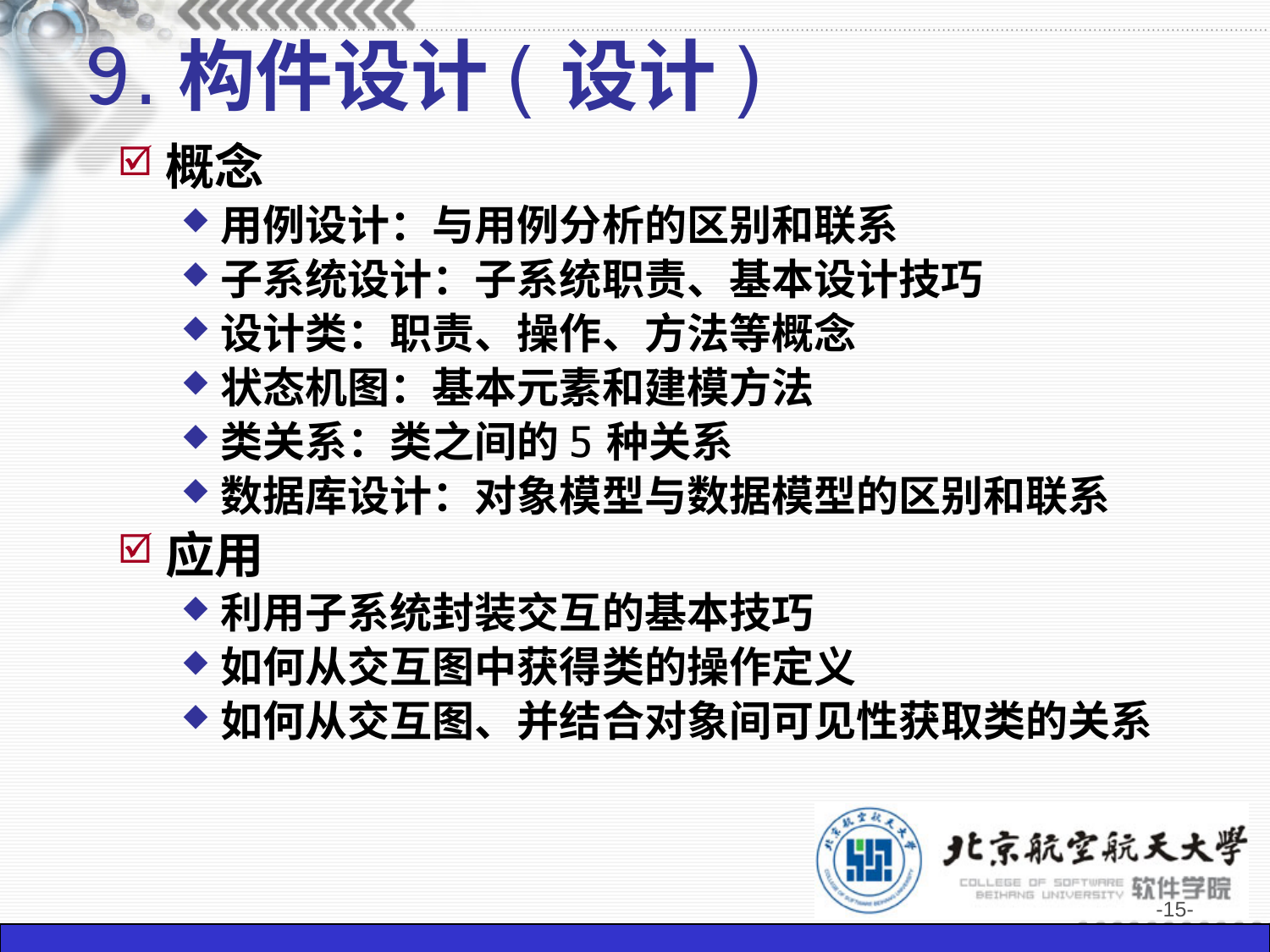

# 9.构件设计(设计)
概念
用例设计：与用例分析的区别和联系
子系统设计：子系统职责、基本设计技巧
设计类：职责、操作、方法等概念
状态机图：基本元素和建模方法
类关系：类之间的5种关系
数据库设计：对象模型与数据模型的区别和联系
应用
利用子系统封装交互的基本技巧
如何从交互图中获得类的操作定义
如何从交互图、并结合对象间可见性获取类的关系
-15-